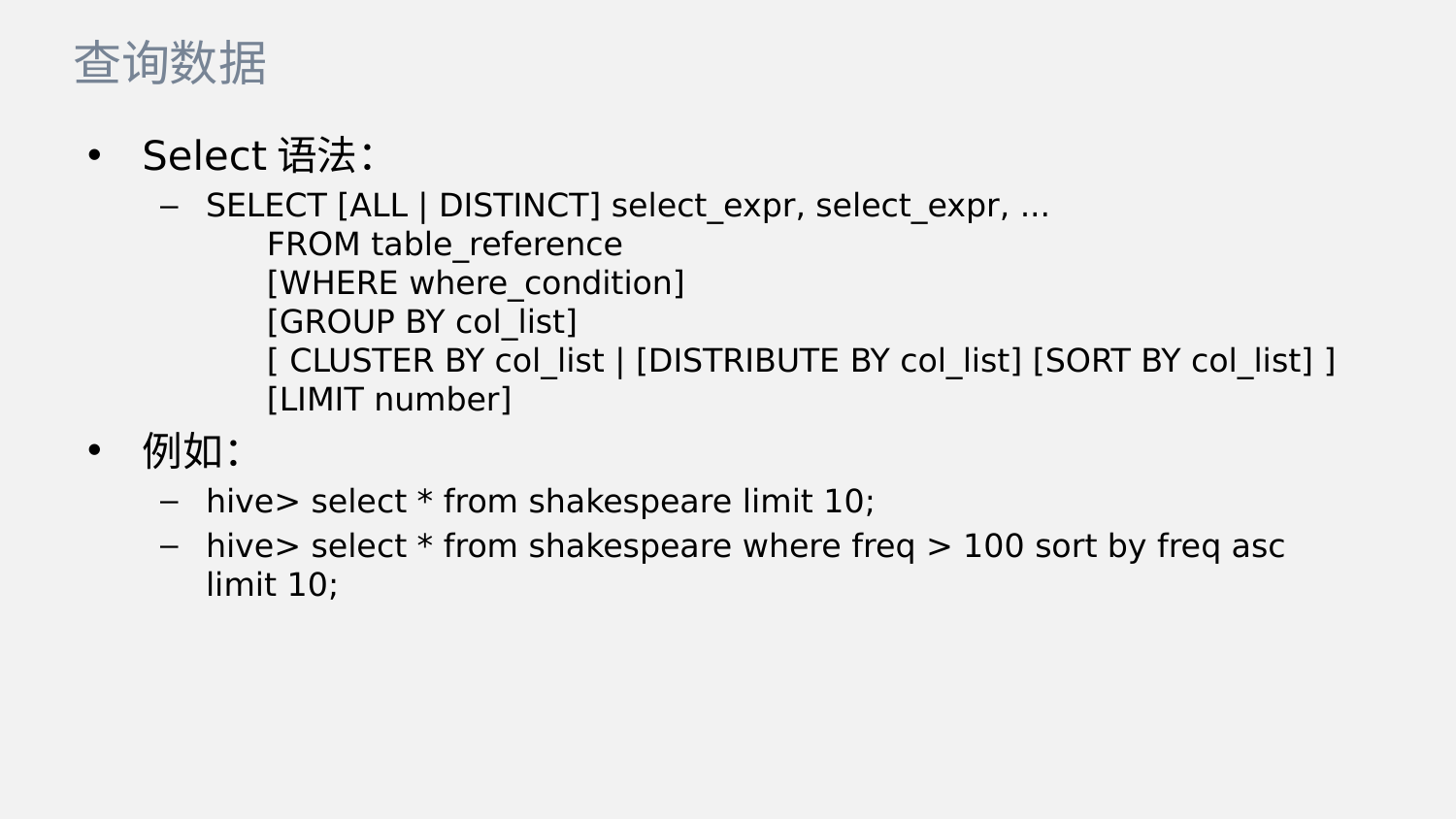

查询数据
Select语法：
SELECT [ALL | DISTINCT] select_expr, select_expr, ...
      FROM table_reference
      [WHERE where_condition]
      [GROUP BY col_list]
      [ CLUSTER BY col_list | [DISTRIBUTE BY col_list] [SORT BY col_list] ]
      [LIMIT number]
例如：
hive> select * from shakespeare limit 10;
hive> select * from shakespeare where freq > 100 sort by freq asc limit 10;